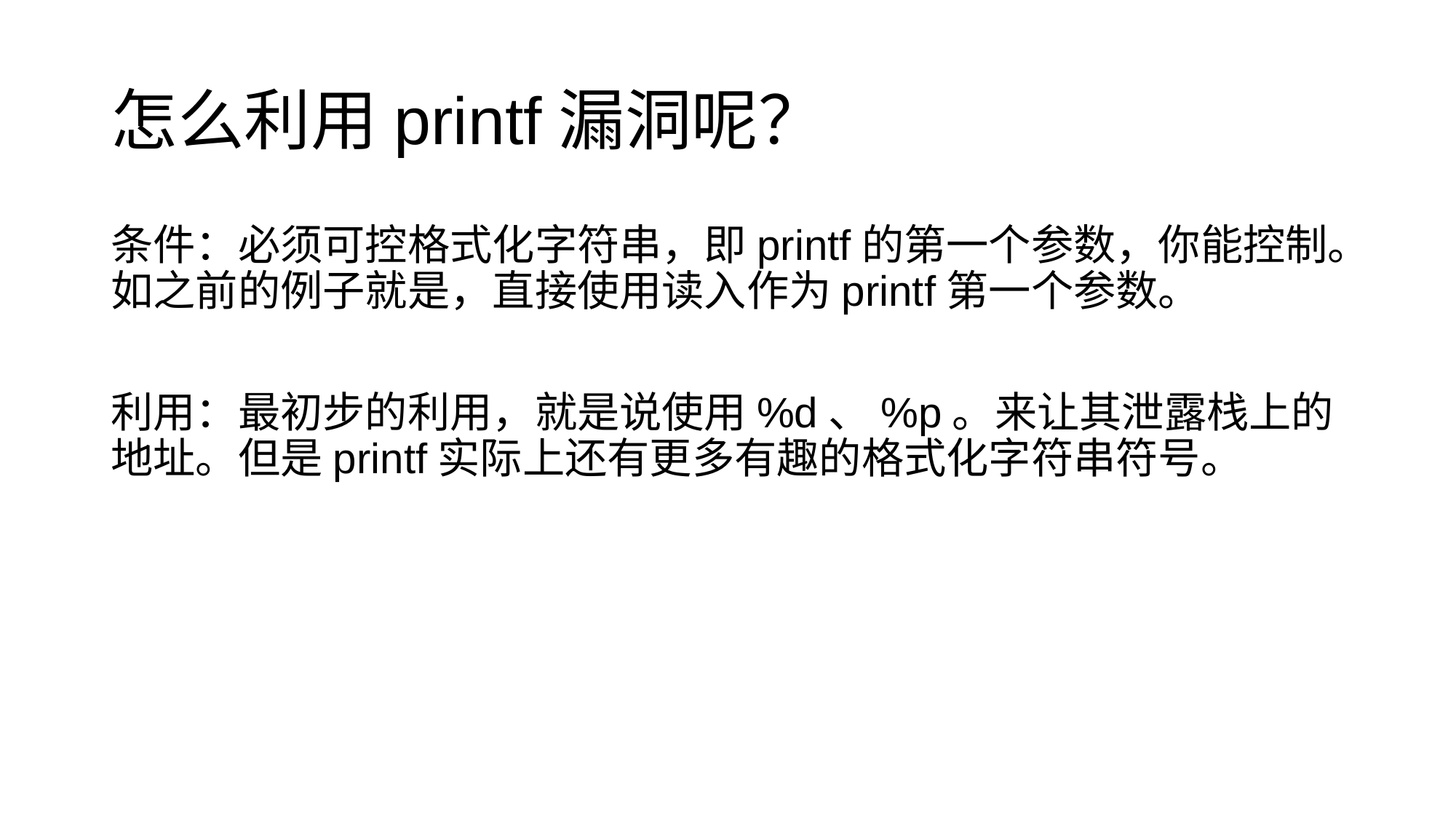

# 怎么利用printf漏洞呢？
条件：必须可控格式化字符串，即printf的第一个参数，你能控制。如之前的例子就是，直接使用读入作为printf第一个参数。

利用：最初步的利用，就是说使用%d、%p。来让其泄露栈上的地址。但是printf实际上还有更多有趣的格式化字符串符号。